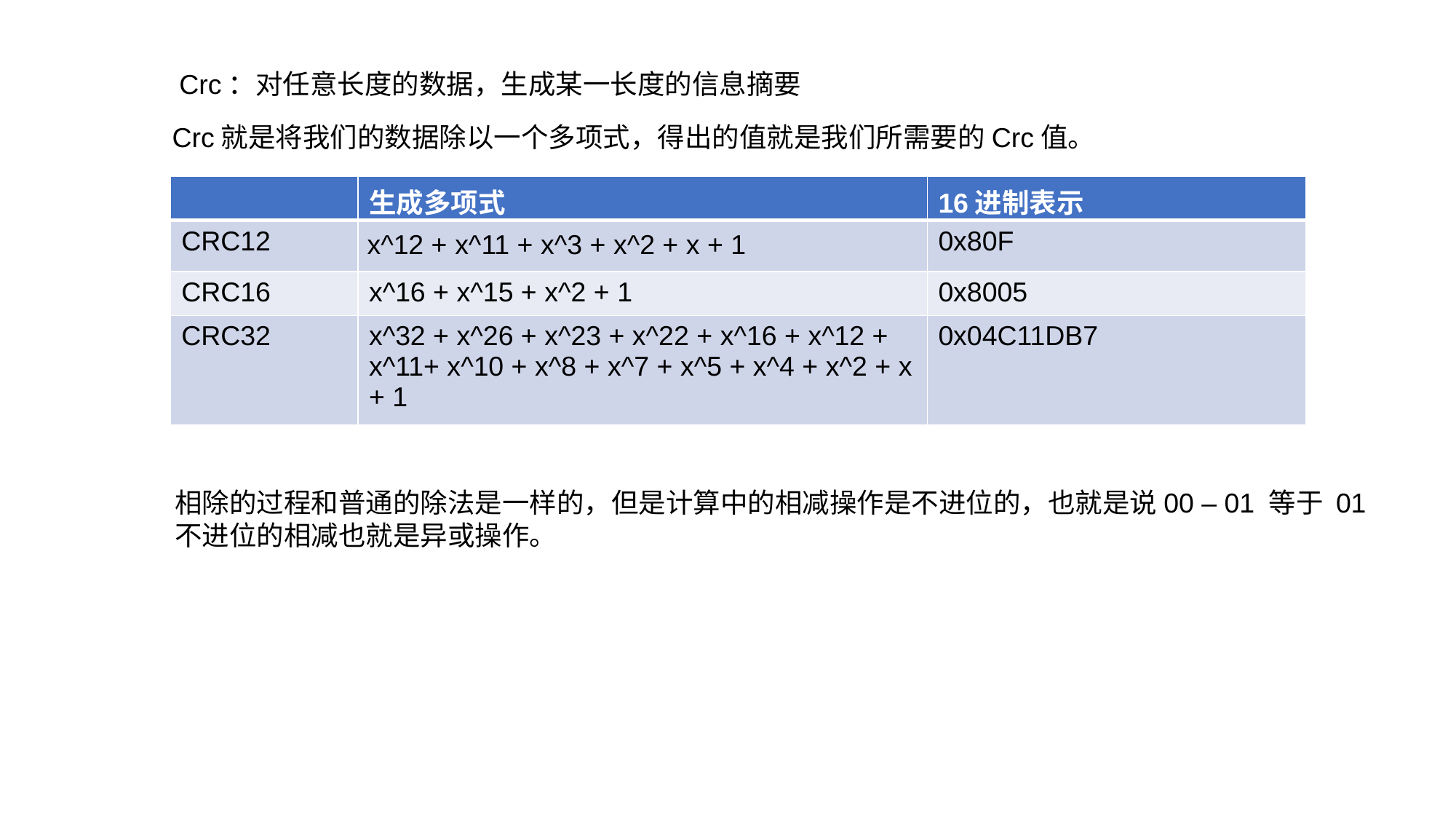

Crc：对任意长度的数据，生成某一长度的信息摘要
Crc就是将我们的数据除以一个多项式，得出的值就是我们所需要的Crc值。
|  | 生成多项式 | 16进制表示 |
| --- | --- | --- |
| CRC12 | x^12 + x^11 + x^3 + x^2 + x + 1 | 0x80F |
| CRC16 | x^16 + x^15 + x^2 + 1 | 0x8005 |
| CRC32 | x^32 + x^26 + x^23 + x^22 + x^16 + x^12 + x^11+ x^10 + x^8 + x^7 + x^5 + x^4 + x^2 + x + 1 | 0x04C11DB7 |
相除的过程和普通的除法是一样的，但是计算中的相减操作是不进位的，也就是说00 – 01 等于 01
不进位的相减也就是异或操作。